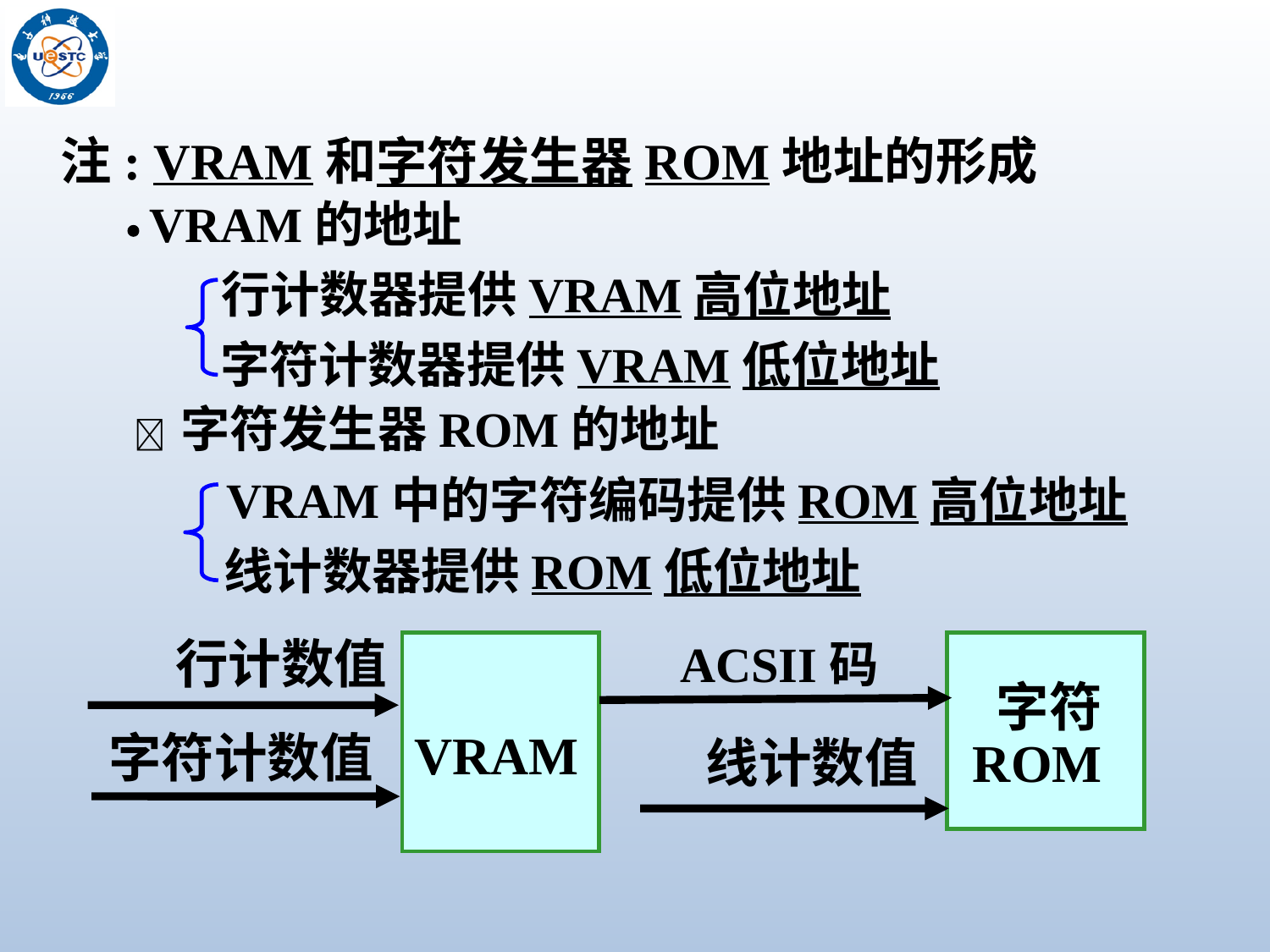

注: VRAM和字符发生器ROM地址的形成
• VRAM的地址
行计数器提供VRAM高位地址

字符计数器提供VRAM低位地址
• 字符发生器ROM的地址
VRAM中的字符编码提供ROM高位地址

线计数器提供ROM低位地址
行计数值
ACSII码
  字符
 ROM

VRAM

字符计数值
线计数值